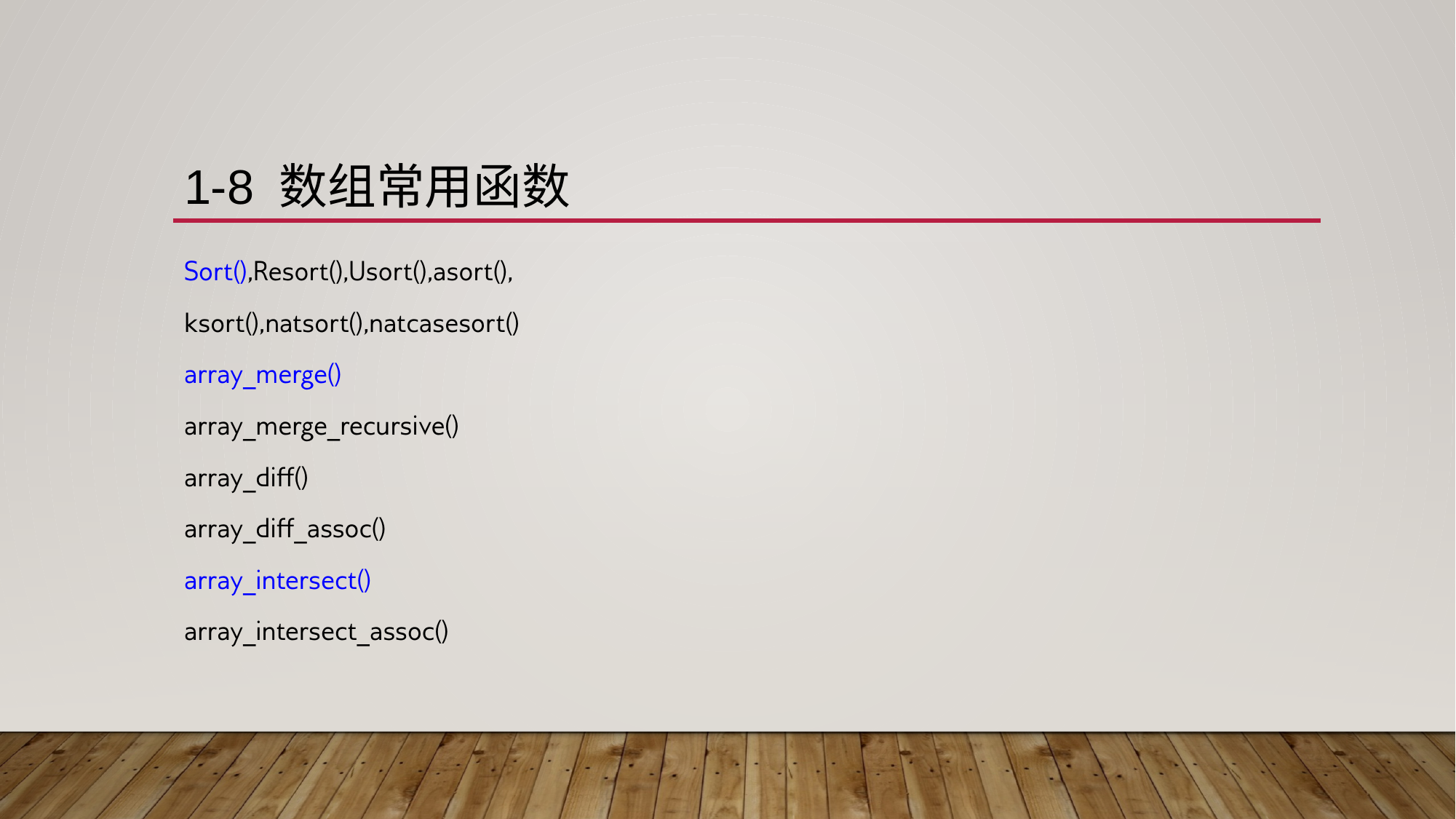

# 1-8 数组常用函数
Sort(),Resort(),Usort(),asort(),
ksort(),natsort(),natcasesort()
array_merge()
array_merge_recursive()
array_diff()
array_diff_assoc()
array_intersect()
array_intersect_assoc()